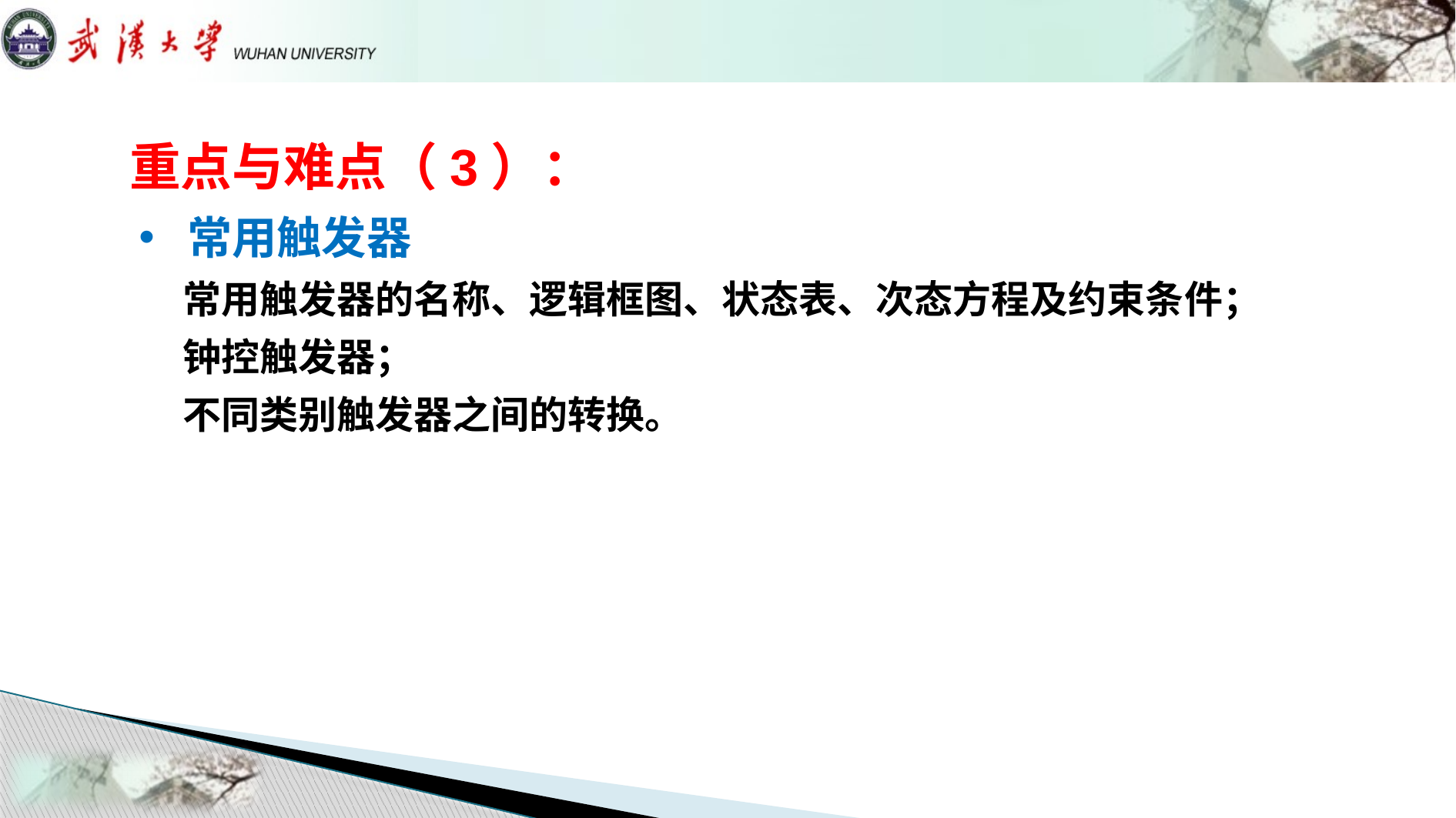

# 重点与难点（3）：
 常用触发器
    常用触发器的名称、逻辑框图、状态表、次态方程及约束条件；
    钟控触发器；
    不同类别触发器之间的转换。